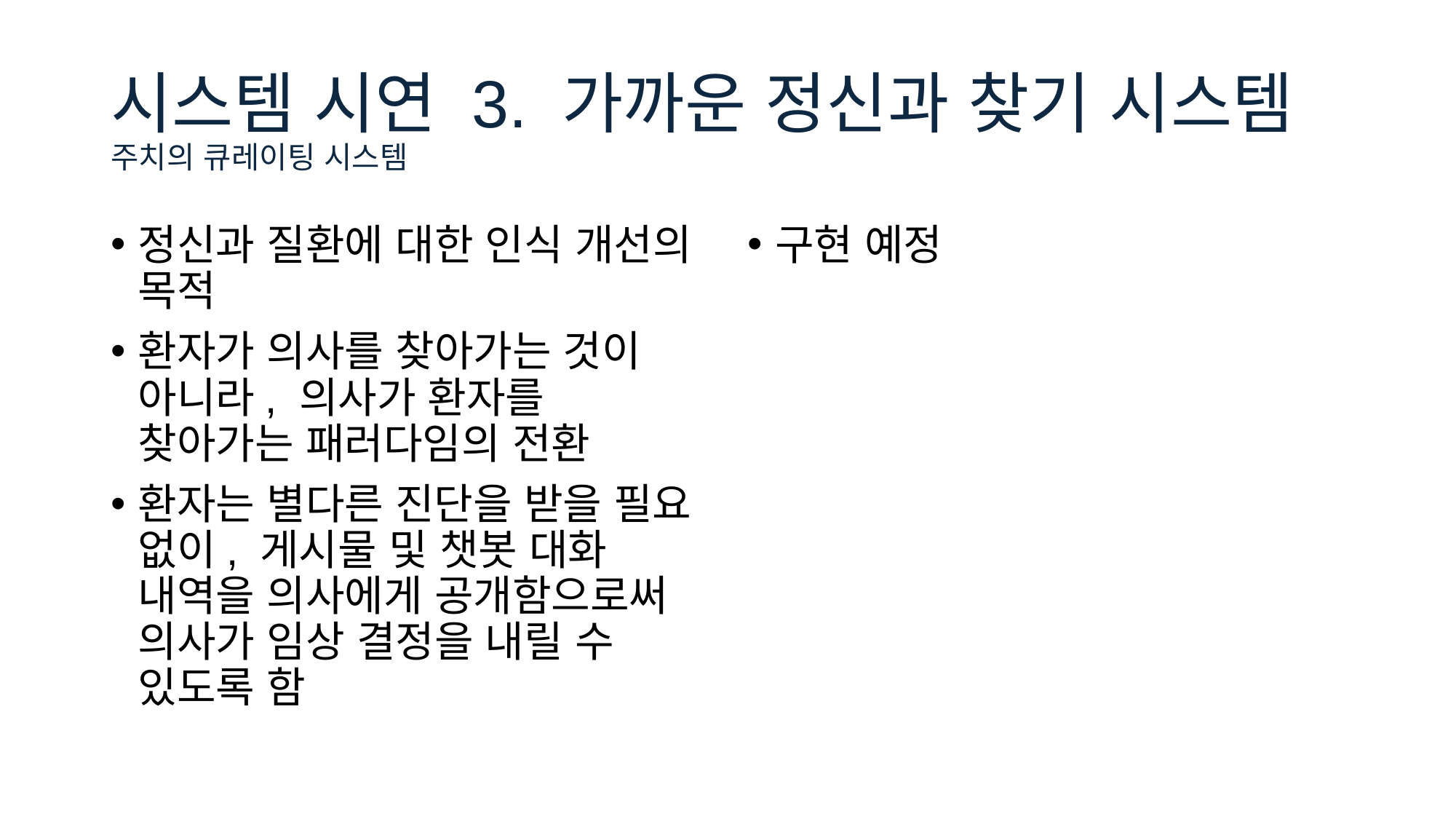

# 시스템 시연 3. 가까운 정신과 찾기 시스템 주치의 큐레이팅 시스템
정신과 질환에 대한 인식 개선의 목적
환자가 의사를 찾아가는 것이 아니라, 의사가 환자를 찾아가는 패러다임의 전환
환자는 별다른 진단을 받을 필요 없이, 게시물 및 챗봇 대화 내역을 의사에게 공개함으로써 의사가 임상 결정을 내릴 수 있도록 함
구현 예정